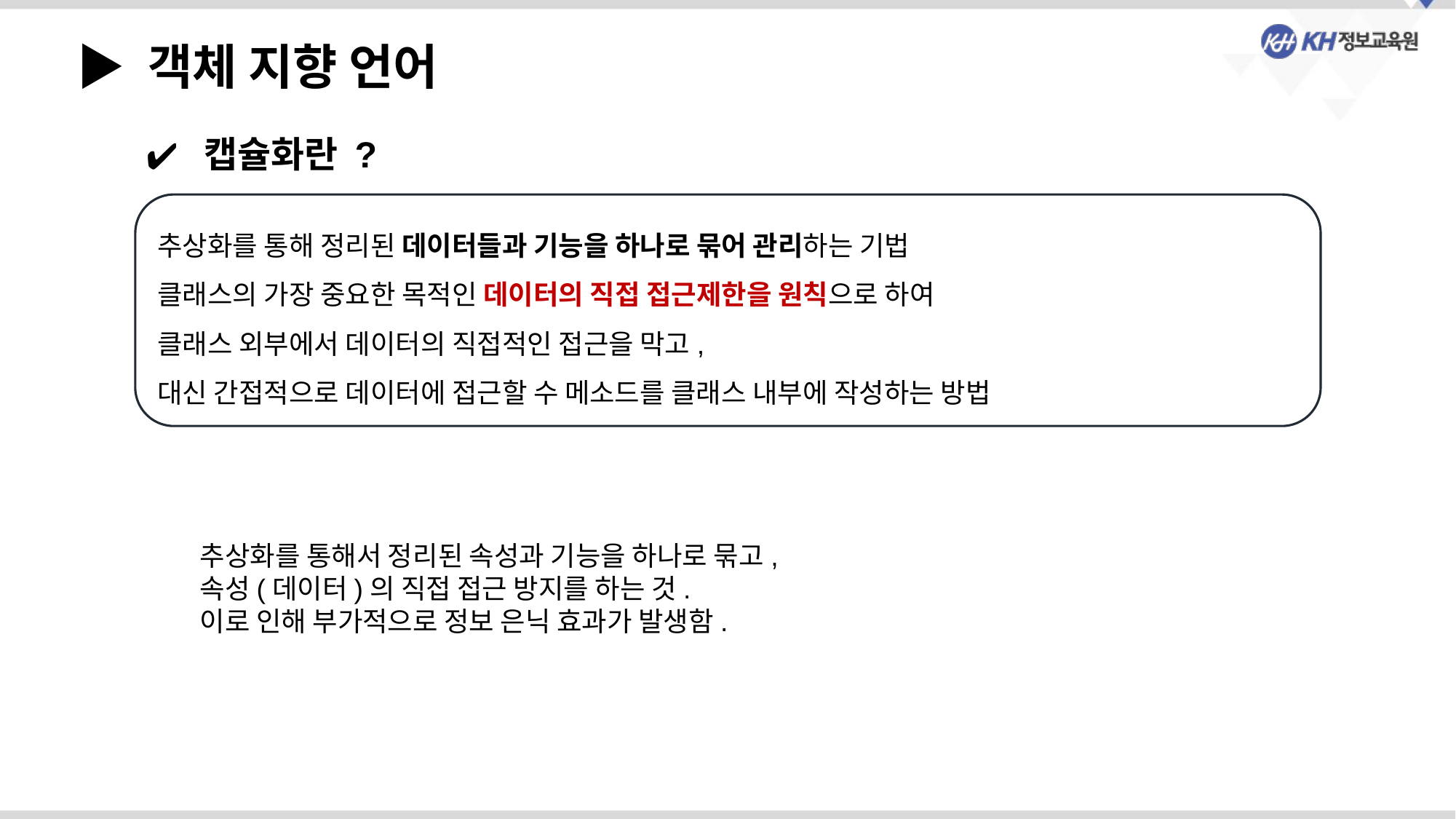

▶ 객체 지향 언어
 캡슐화란 ?
추상화를 통해 정리된 데이터들과 기능을 하나로 묶어 관리하는 기법
클래스의 가장 중요한 목적인 데이터의 직접 접근제한을 원칙으로 하여
클래스 외부에서 데이터의 직접적인 접근을 막고,
대신 간접적으로 데이터에 접근할 수 메소드를 클래스 내부에 작성하는 방법
추상화를 통해서 정리된 속성과 기능을 하나로 묶고,
속성(데이터)의 직접 접근 방지를 하는 것.
이로 인해 부가적으로 정보 은닉 효과가 발생함.